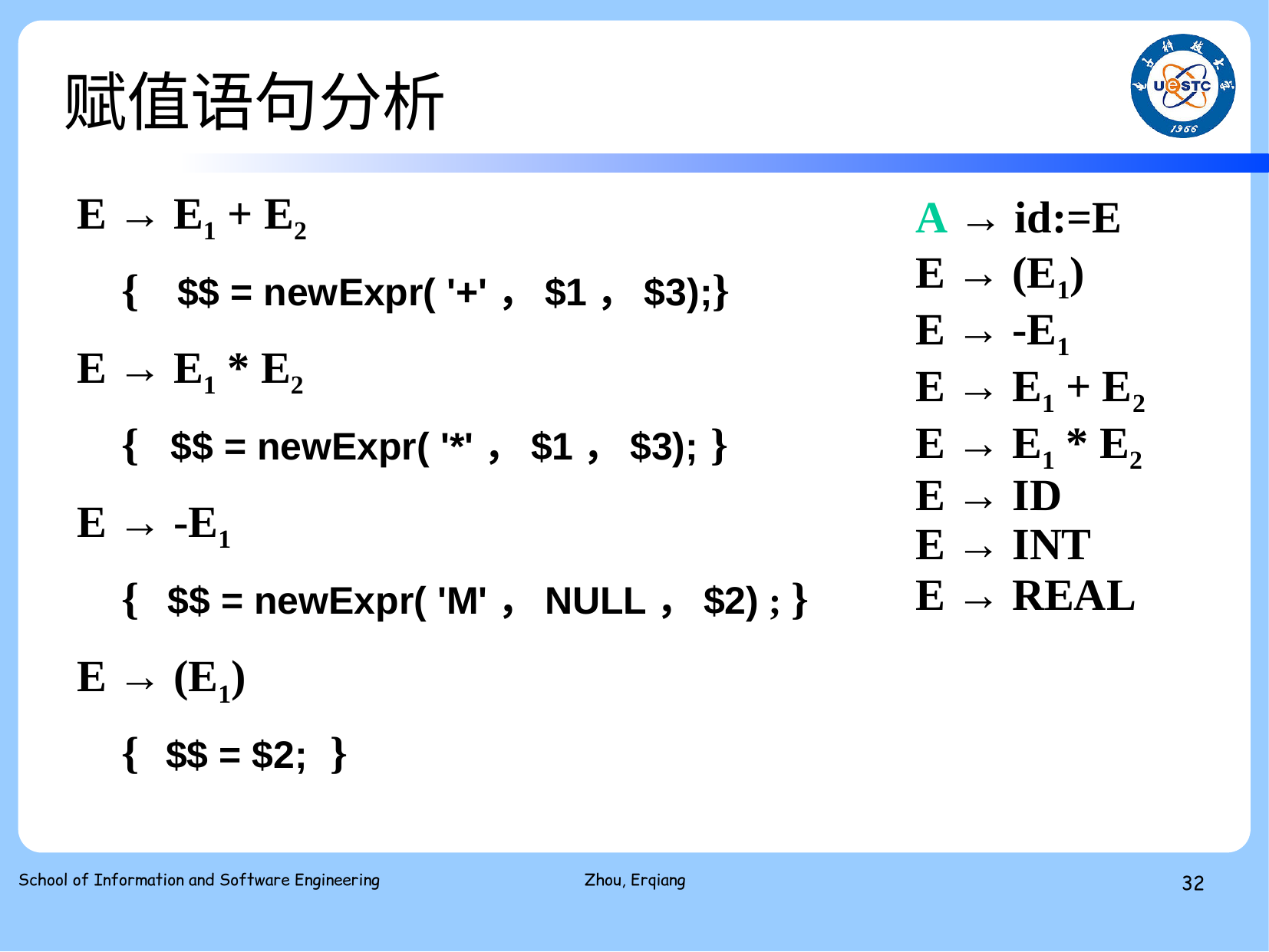

# 赋值语句分析
E → E1 + E2
    {    $$ = newExpr( '+'，$1，$3);}
E → E1 * E2
    {   $$ = newExpr( '*'，$1，$3); }
E → -E1
    {   $$ = newExpr( 'M'，NULL，$2) ; }
E → (E1)
    { $$ = $2;  }

A → id:=E
E → (E1)
E → -E1
E → E1 + E2
E → E1 * E2
E → ID
E → INT
E → REAL
School of Information and Software Engineering
Zhou, Erqiang
32